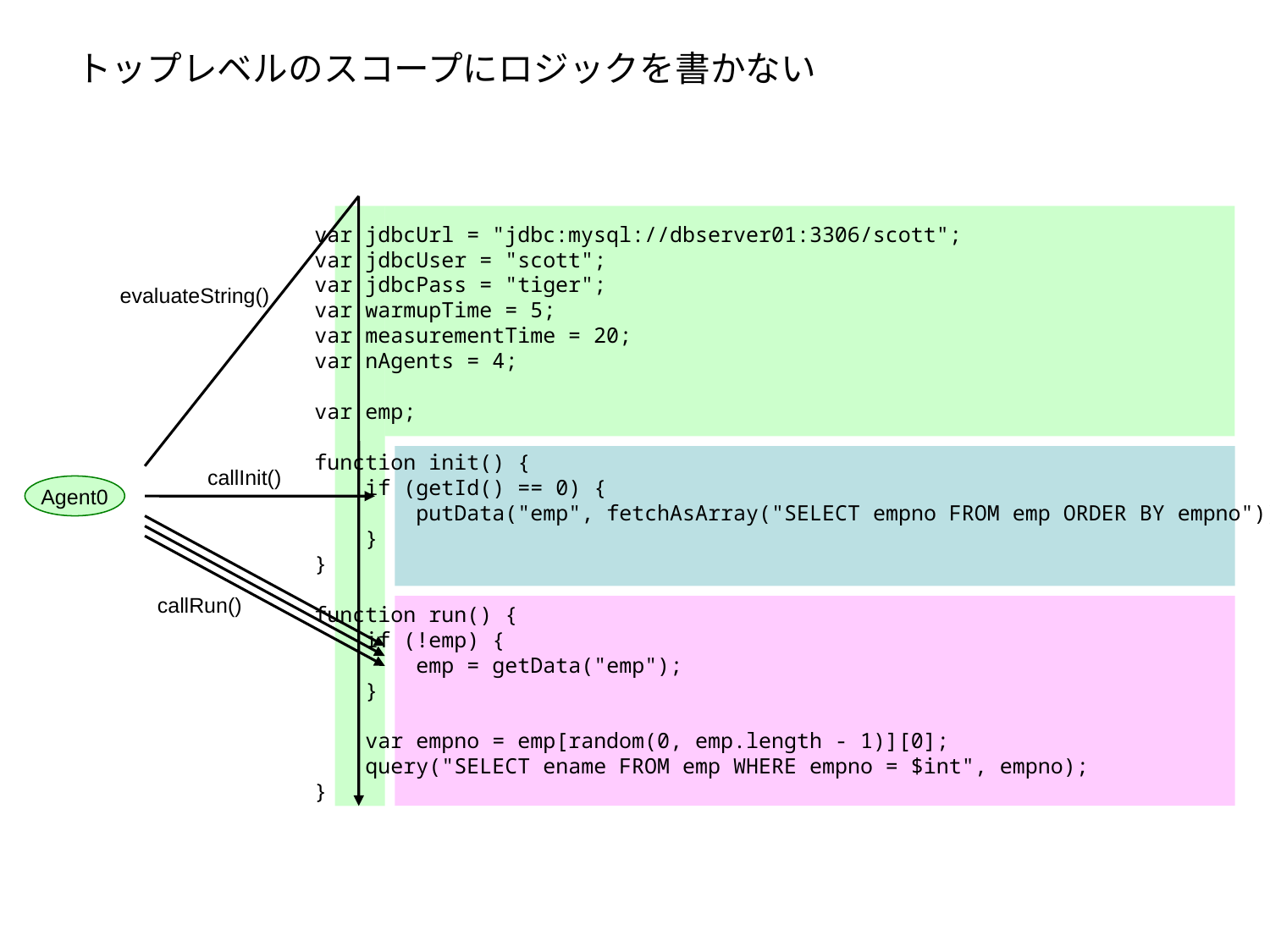

# トップレベルのスコープにロジックを書かない

var jdbcUrl = "jdbc:mysql://dbserver01:3306/scott";
var jdbcUser = "scott";
var jdbcPass = "tiger";
var warmupTime = 5;
var measurementTime = 20;
var nAgents = 4;

var emp;

function init() {
    if (getId() == 0) {
        putData("emp", fetchAsArray("SELECT empno FROM emp ORDER BY empno"));
    }
}

function run() {
    if (!emp) {
        emp = getData("emp");
    }

    var empno = emp[random(0, emp.length - 1)][0];
    query("SELECT ename FROM emp WHERE empno = $int", empno);
}
evaluateString()

callInit()
Agent0

callRun()